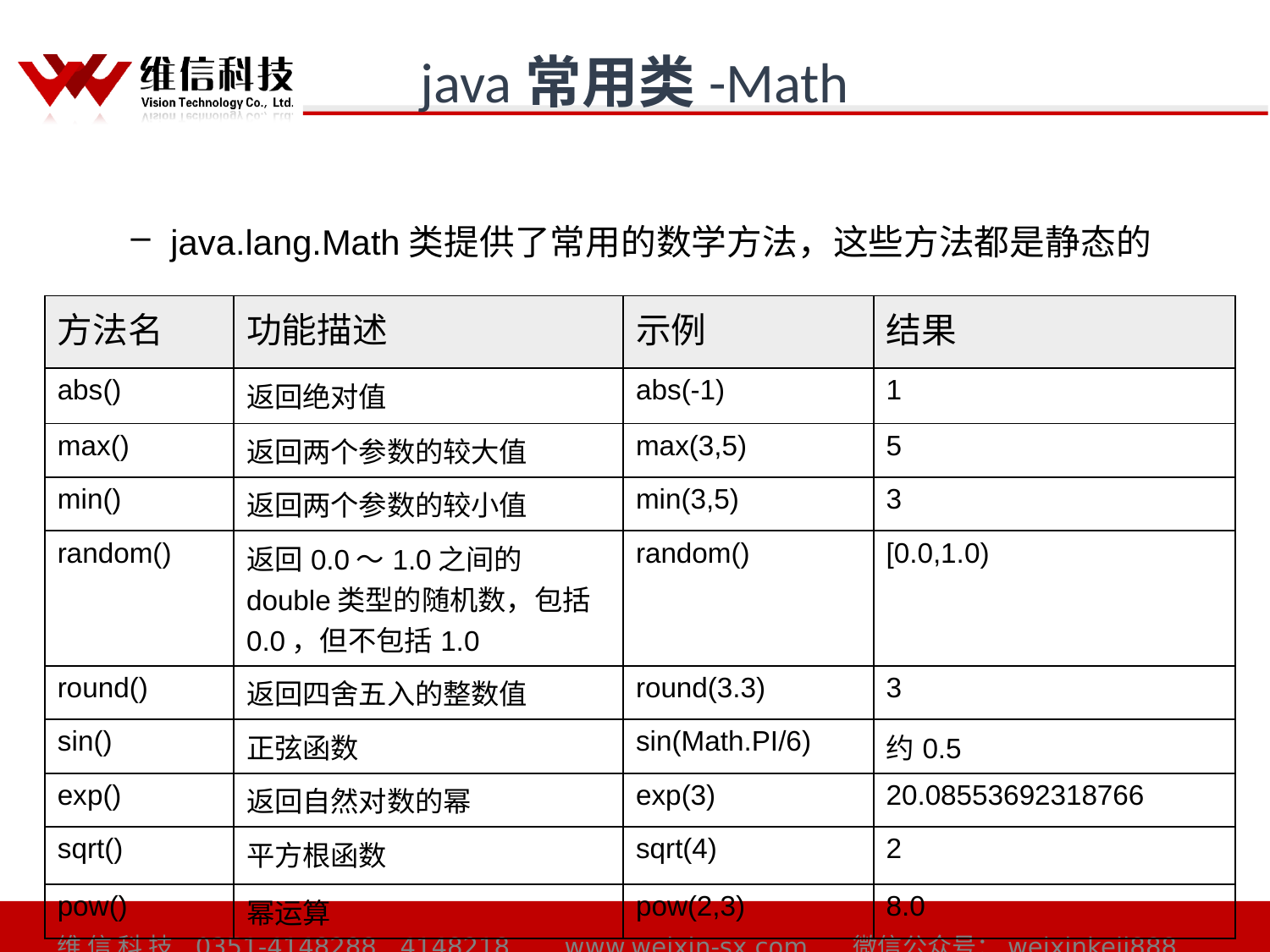

java常用类-Math

java.lang.Math类提供了常用的数学方法，这些方法都是静态的

| 方法名 | 功能描述 | 示例 | 结果 |
| --- | --- | --- | --- |
| abs() | 返回绝对值 | abs(-1) | 1 |
| max() | 返回两个参数的较大值 | max(3,5) | 5 |
| min() | 返回两个参数的较小值 | min(3,5) | 3 |
| random() | 返回0.0～1.0之间的double类型的随机数，包括0.0，但不包括1.0 | random() | [0.0,1.0) |
| round() | 返回四舍五入的整数值 | round(3.3) | 3 |
| sin() | 正弦函数 | sin(Math.PI/6) | 约0.5 |
| exp() | 返回自然对数的幂 | exp(3) | 20.08553692318766 |
| sqrt() | 平方根函数 | sqrt(4) | 2 |
| pow() | 幂运算 | pow(2,3) | 8.0 |